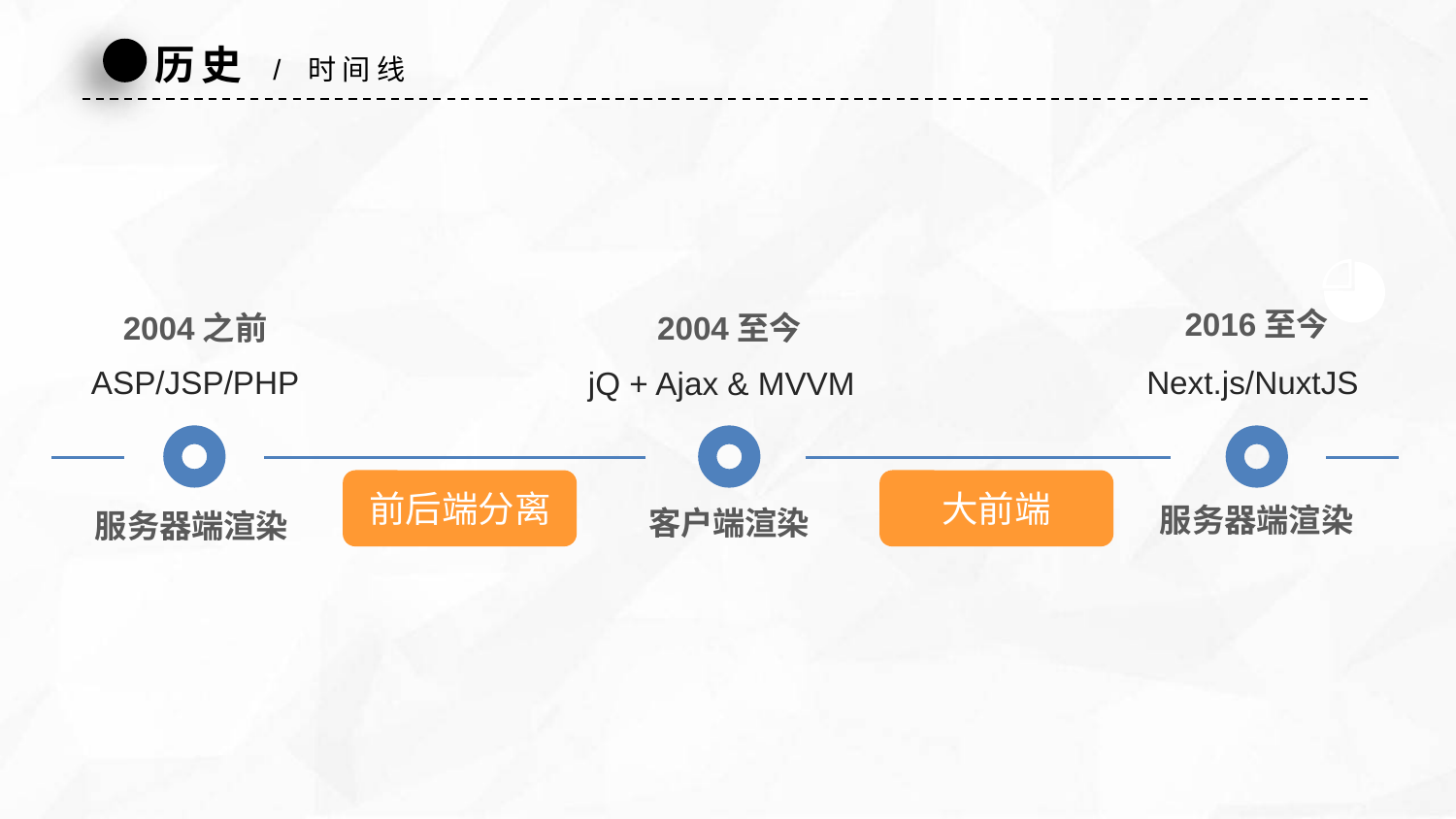

历史 / 时间线

2016至今
2004至今
2004之前
ASP/JSP/PHP
Next.js/NuxtJS
jQ + Ajax & MVVM

前后端分离
大前端
服务器端渲染
客户端渲染
服务器端渲染
延时符